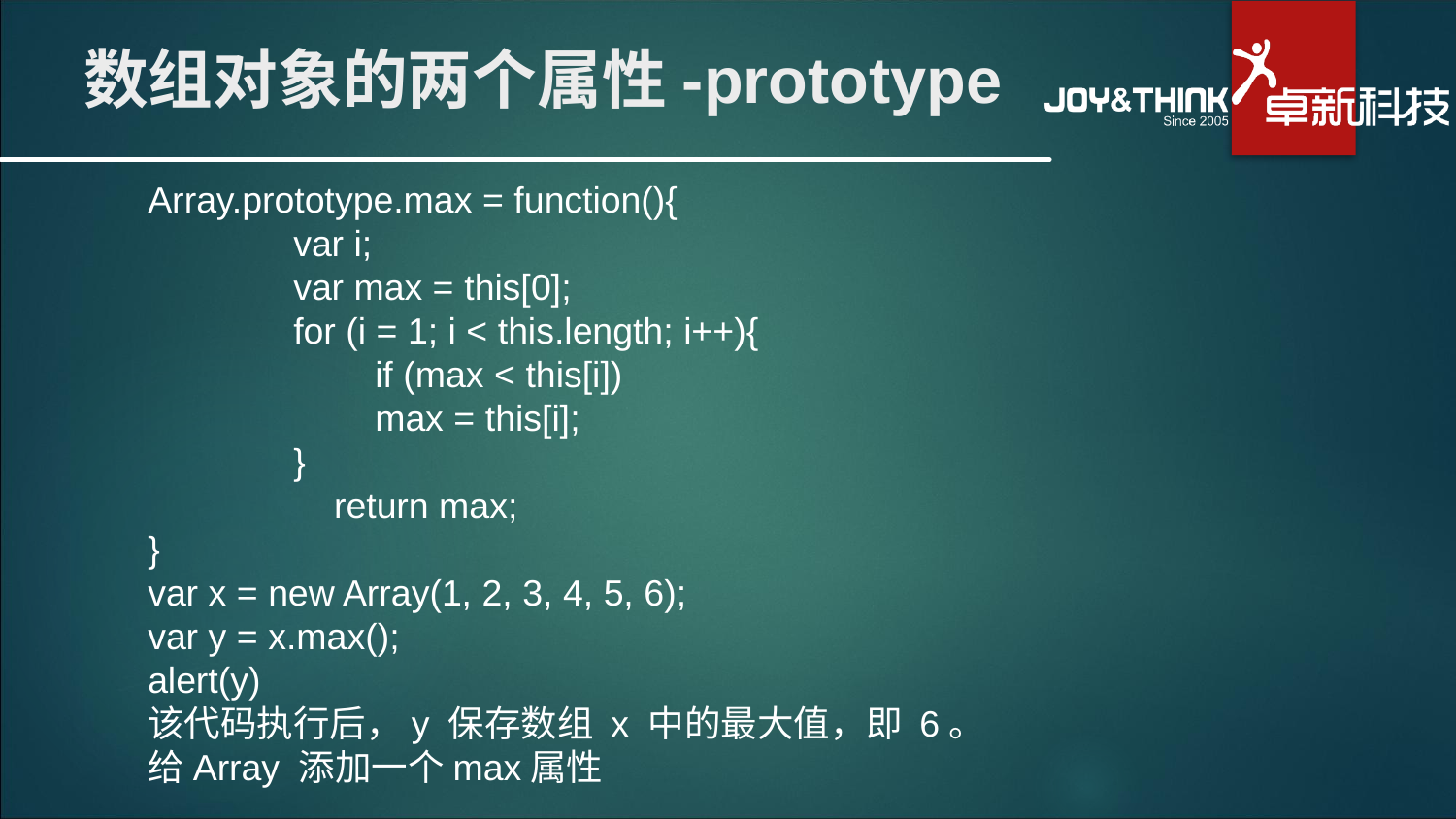

# 数组对象的两个属性-prototype
Array.prototype.max = function(){
	var i;
	var max = this[0];
	for (i = 1; i < this.length; i++){
	        if (max < this[i])
	        max = this[i];
	}
	    return max;
}
var x = new Array(1, 2, 3, 4, 5, 6);
var y = x.max();
alert(y)
该代码执行后，y 保存数组 x 中的最大值，即 6。
给Array 添加一个max属性